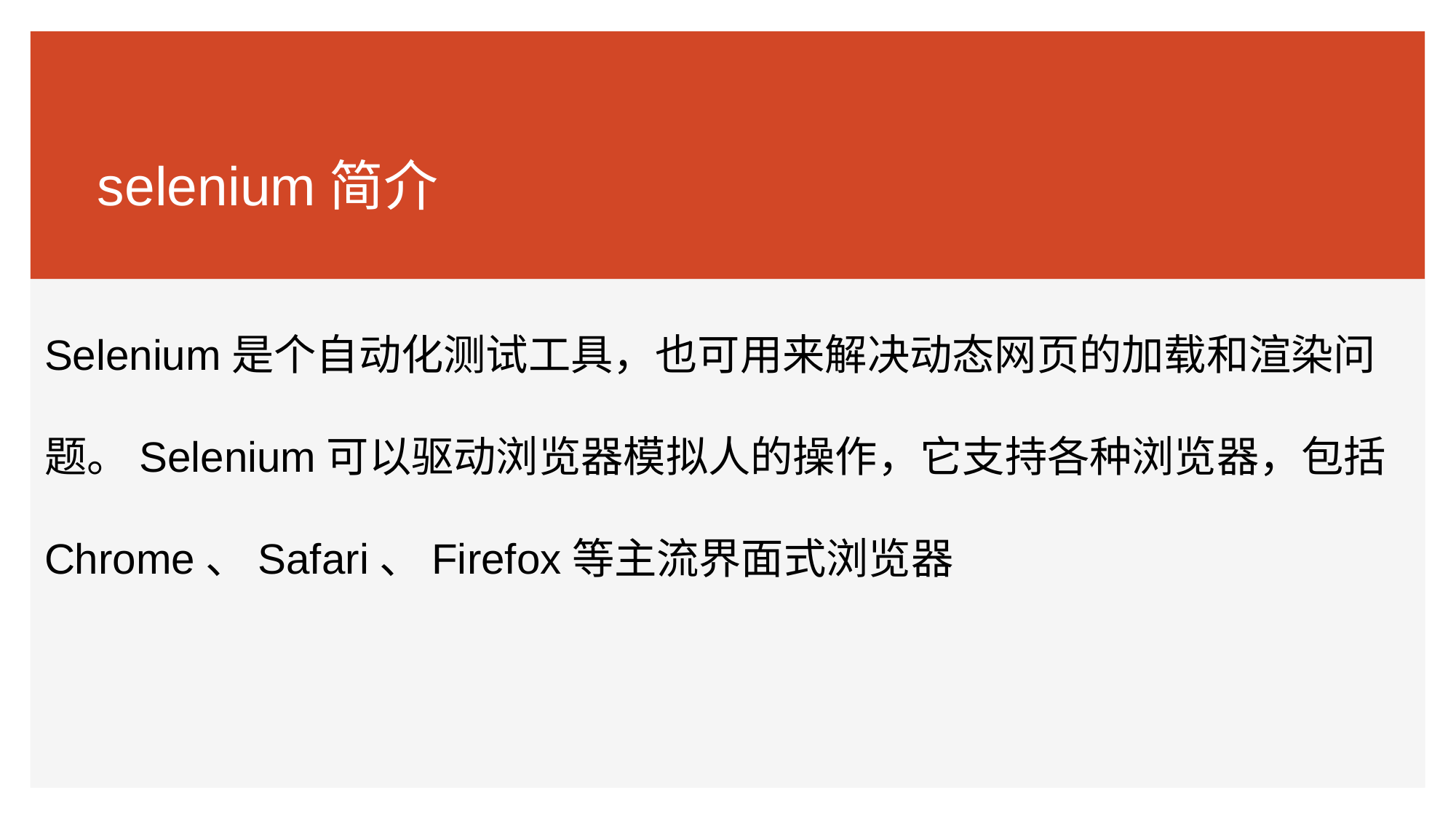

# selenium简介
Selenium是个自动化测试工具，也可用来解决动态网页的加载和渲染问题。Selenium可以驱动浏览器模拟人的操作，它支持各种浏览器，包括Chrome、Safari、Firefox等主流界面式浏览器